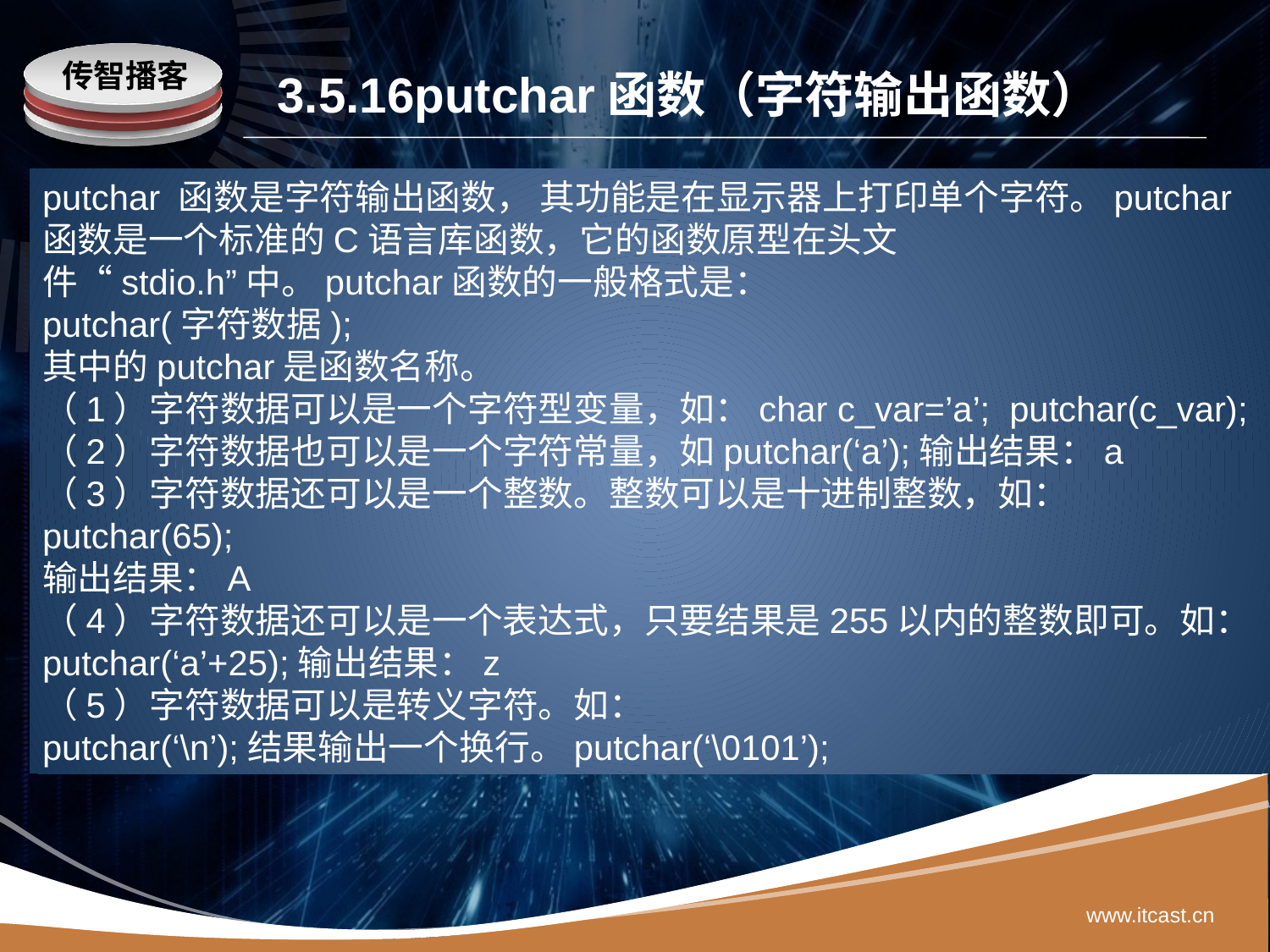

# 3.5.16putchar函数（字符输出函数）
putchar 函数是字符输出函数， 其功能是在显示器上打印单个字符。putchar函数是一个标准的C语言库函数，它的函数原型在头文件“stdio.h”中。putchar函数的一般格式是：
putchar(字符数据);
其中的putchar是函数名称。
（1）字符数据可以是一个字符型变量，如：char c_var=’a’;  putchar(c_var);
（2）字符数据也可以是一个字符常量，如putchar(‘a’);输出结果：a
（3）字符数据还可以是一个整数。整数可以是十进制整数，如：putchar(65);
输出结果：A
（4）字符数据还可以是一个表达式，只要结果是255以内的整数即可。如：
putchar(‘a’+25);输出结果：z
（5）字符数据可以是转义字符。如：
putchar(‘\n’);结果输出一个换行。putchar(‘\0101’);

www.itcast.cn